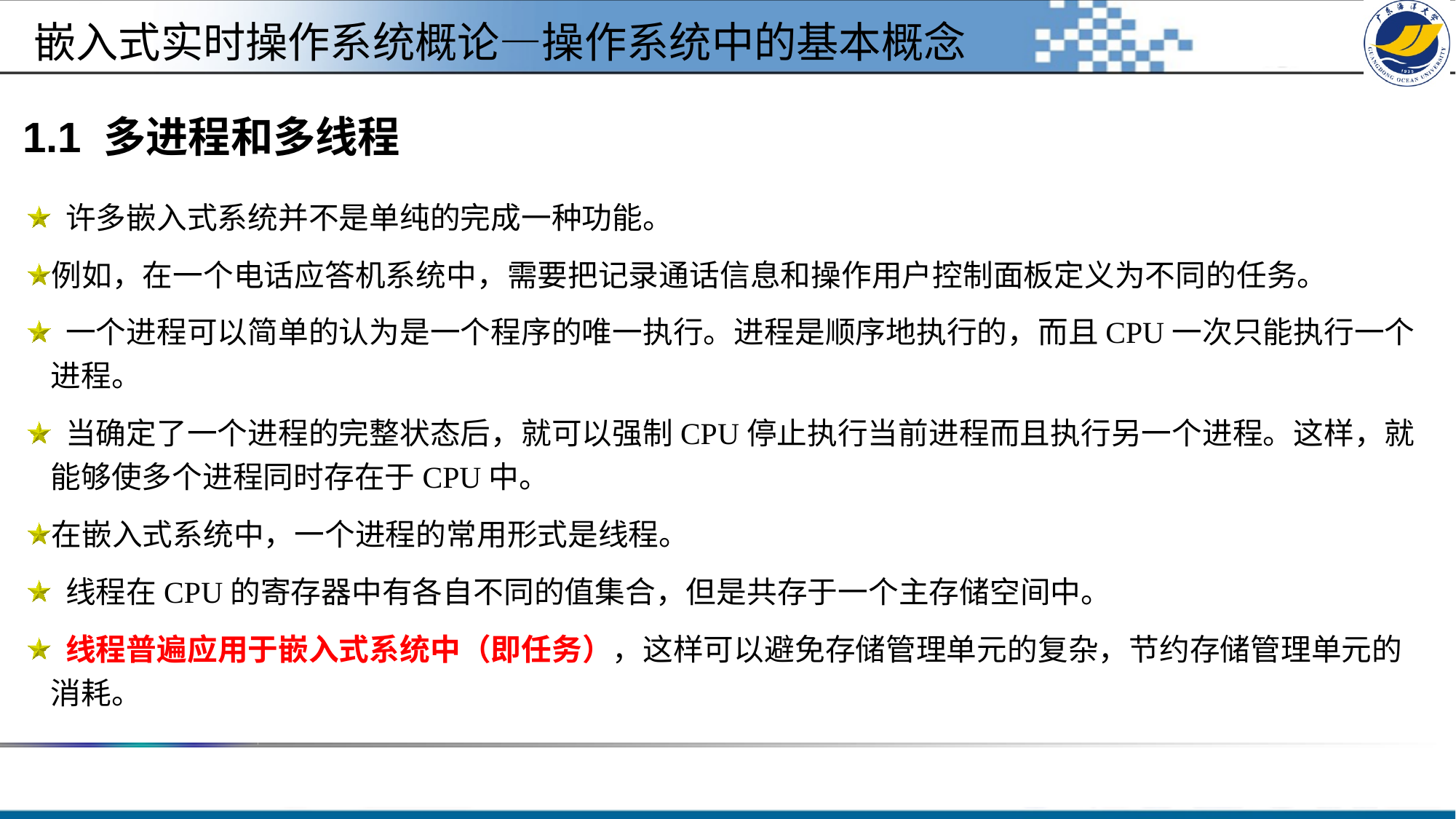

嵌入式实时操作系统概论—操作系统中的基本概念
 1.1 多进程和多线程
 许多嵌入式系统并不是单纯的完成一种功能。
例如，在一个电话应答机系统中，需要把记录通话信息和操作用户控制面板定义为不同的任务。
 一个进程可以简单的认为是一个程序的唯一执行。进程是顺序地执行的，而且CPU一次只能执行一个进程。
 当确定了一个进程的完整状态后，就可以强制CPU停止执行当前进程而且执行另一个进程。这样，就能够使多个进程同时存在于CPU中。
在嵌入式系统中，一个进程的常用形式是线程。
 线程在CPU的寄存器中有各自不同的值集合，但是共存于一个主存储空间中。
 线程普遍应用于嵌入式系统中（即任务），这样可以避免存储管理单元的复杂，节约存储管理单元的消耗。
5